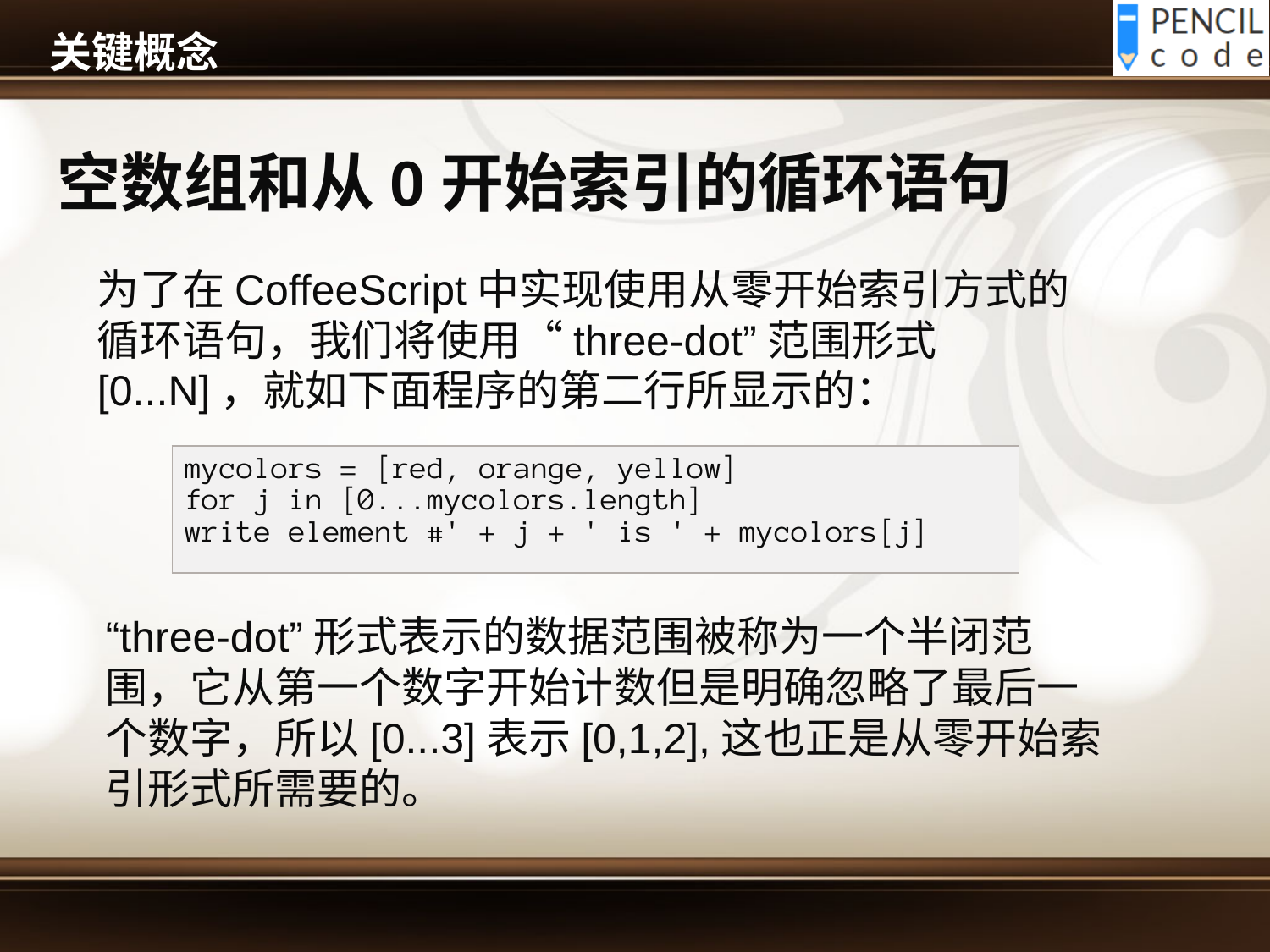

# 关键概念
空数组和从0开始索引的循环语句
为了在CoffeeScript中实现使用从零开始索引方式的循环语句，我们将使用“three-dot”范围形式[0...N]，就如下面程序的第二行所显示的：
| mycolors = [red, orange, yellow] for j in [0...mycolors.length] write element #' + j + ' is ' + mycolors[j] |
| --- |
“three-dot”形式表示的数据范围被称为一个半闭范围，它从第一个数字开始计数但是明确忽略了最后一个数字，所以[0...3]表示[0,1,2],这也正是从零开始索引形式所需要的。